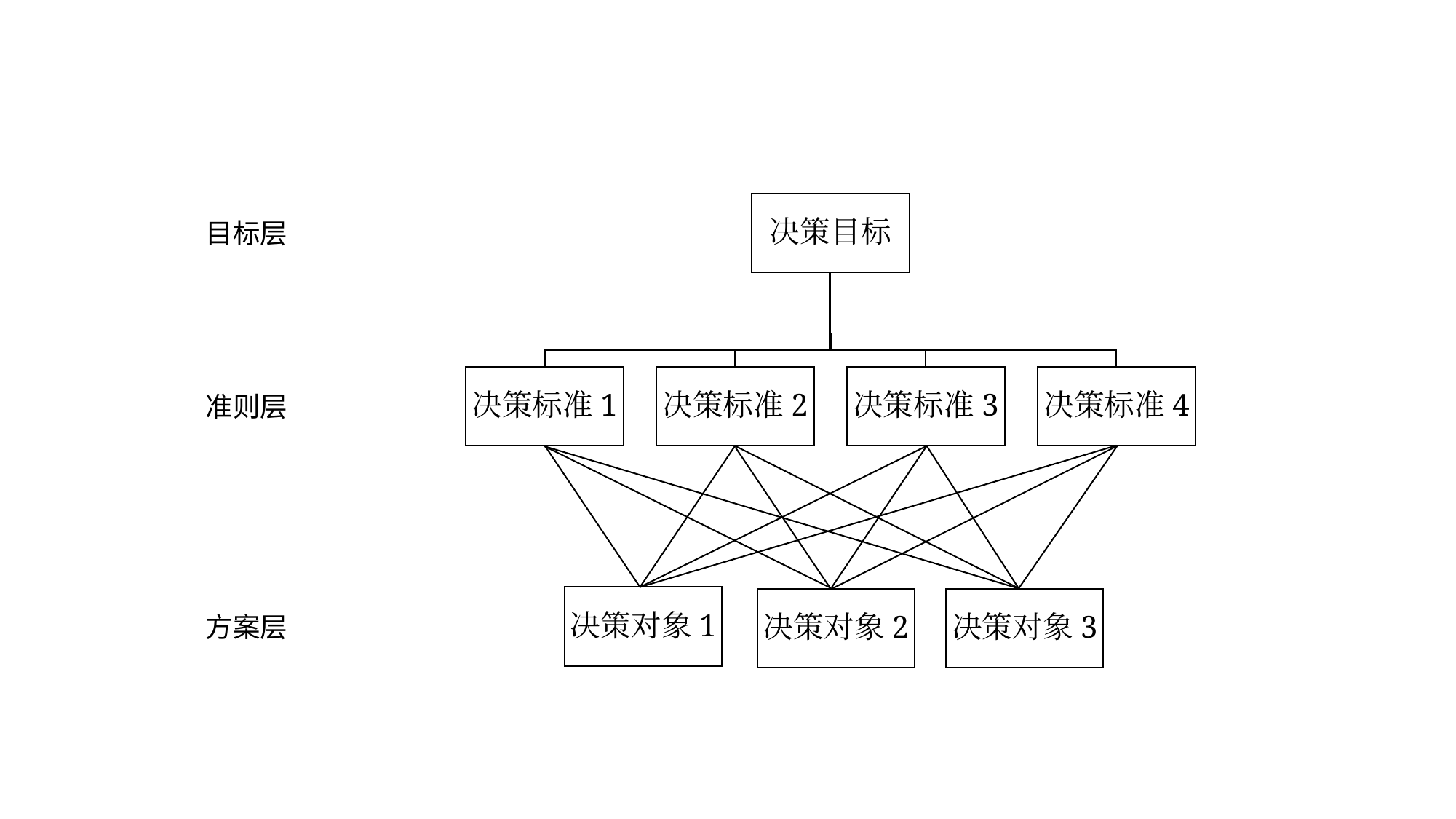

决策目标
目标层

决策标准1
决策标准2
决策标准3
决策标准4
准则层
决策对象1
决策对象2
决策对象3
方案层